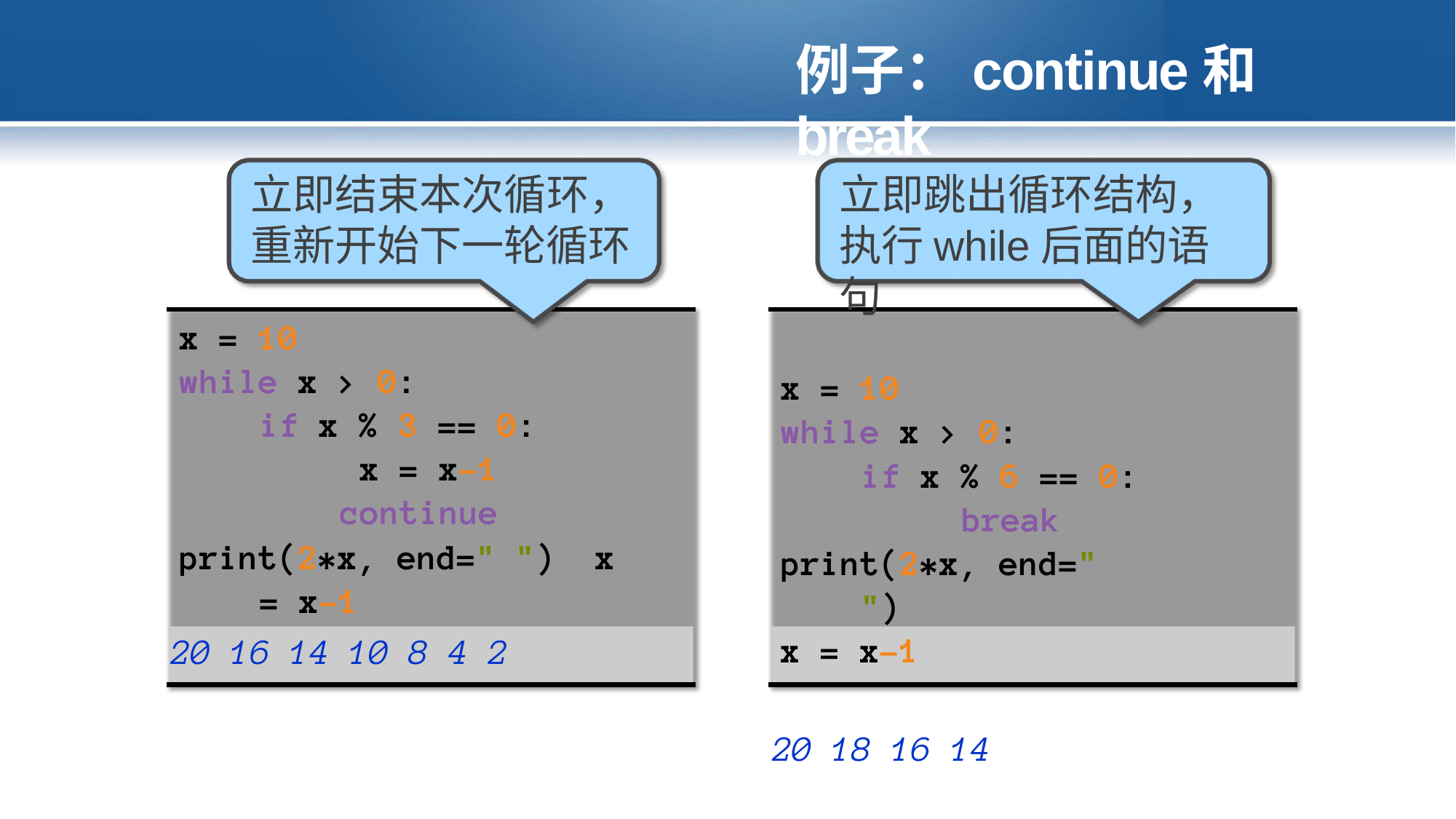

# 例子：continue和break

立即结束本次循环， 重新开始下一轮循环
x = 10
while x > 0:
if x % 3 == 0:  x = x-1  continue
print(2*x, end=" ")  x = x-1
20 16 14 10 8 4 2
立即跳出循环结构，  执行while后面的语句
x = 10
while x > 0:
if x % 6 == 0:  break
print(2*x, end=" ")
x = x-1

20 18 16 14